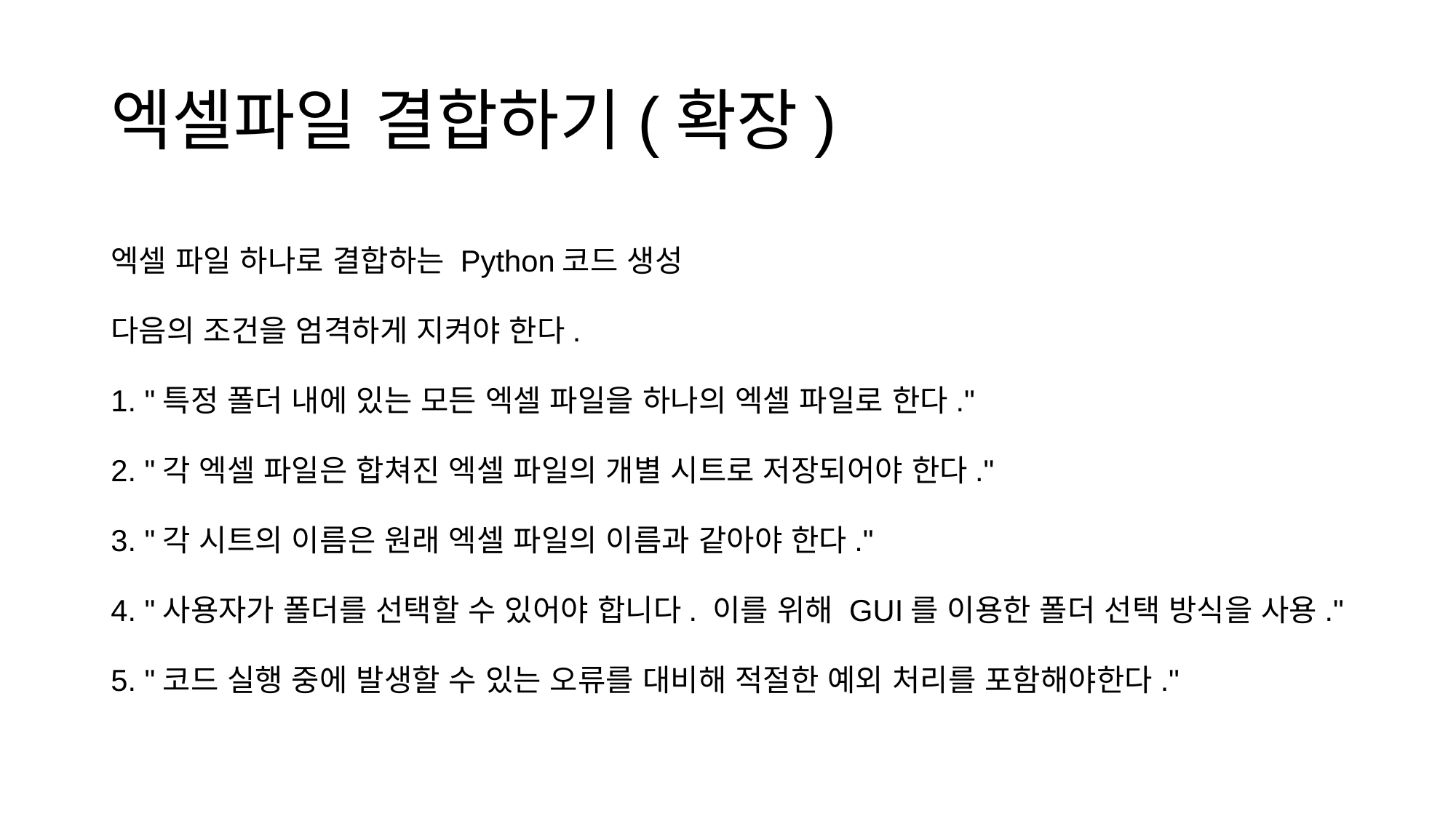

# 엑셀파일 결합하기(확장)
엑셀 파일 하나로 결합하는 Python코드 생성
다음의 조건을 엄격하게 지켜야 한다.
1. "특정 폴더 내에 있는 모든 엑셀 파일을 하나의 엑셀 파일로 한다."
2. "각 엑셀 파일은 합쳐진 엑셀 파일의 개별 시트로 저장되어야 한다."
3. "각 시트의 이름은 원래 엑셀 파일의 이름과 같아야 한다."
4. "사용자가 폴더를 선택할 수 있어야 합니다. 이를 위해 GUI를 이용한 폴더 선택 방식을 사용."
5. "코드 실행 중에 발생할 수 있는 오류를 대비해 적절한 예외 처리를 포함해야한다."